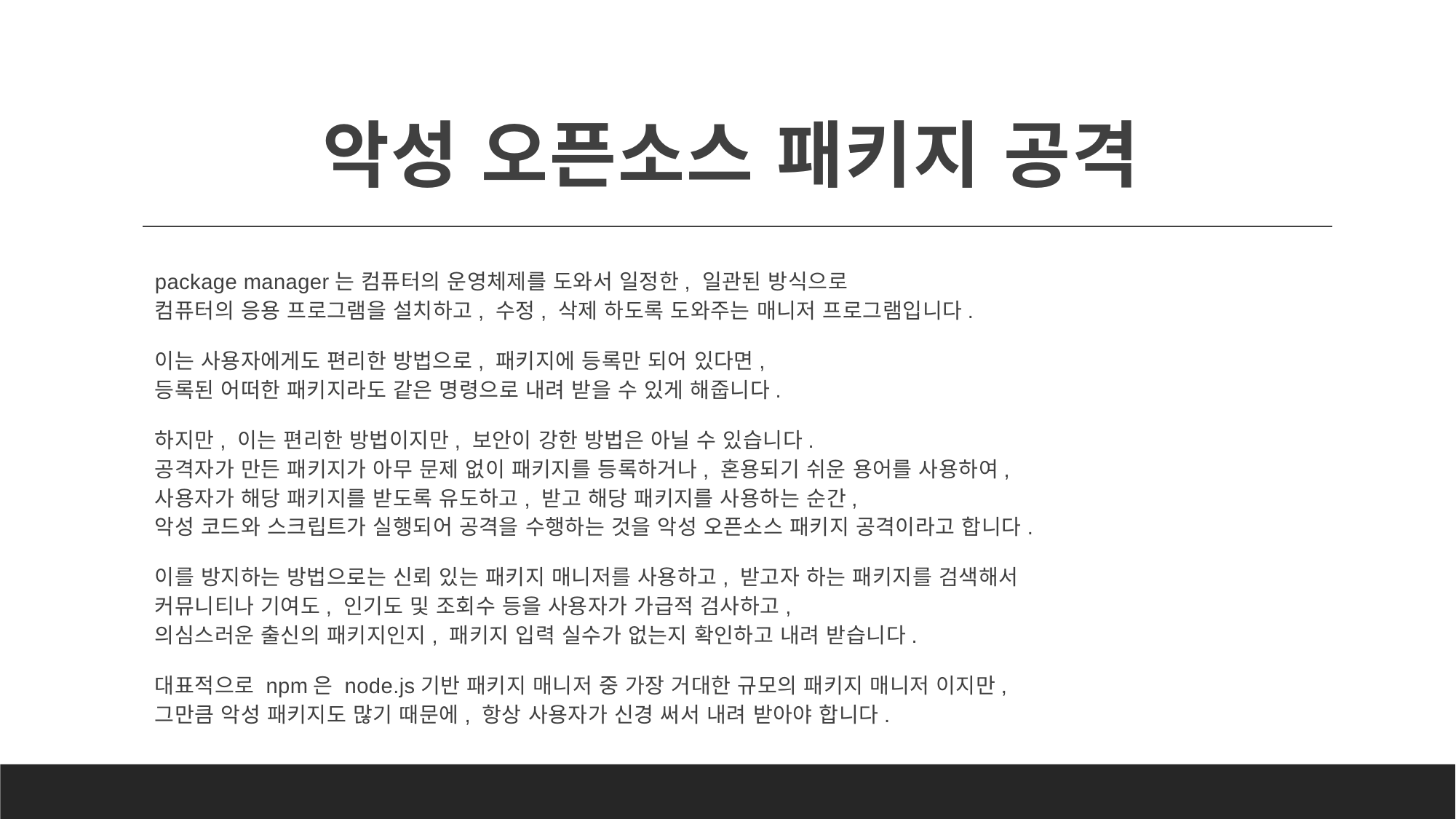

# 악성 오픈소스 패키지 공격
package manager는 컴퓨터의 운영체제를 도와서 일정한, 일관된 방식으로
컴퓨터의 응용 프로그램을 설치하고, 수정, 삭제 하도록 도와주는 매니저 프로그램입니다.
이는 사용자에게도 편리한 방법으로, 패키지에 등록만 되어 있다면,
등록된 어떠한 패키지라도 같은 명령으로 내려 받을 수 있게 해줍니다.
하지만, 이는 편리한 방법이지만, 보안이 강한 방법은 아닐 수 있습니다.
공격자가 만든 패키지가 아무 문제 없이 패키지를 등록하거나, 혼용되기 쉬운 용어를 사용하여,
사용자가 해당 패키지를 받도록 유도하고, 받고 해당 패키지를 사용하는 순간,
악성 코드와 스크립트가 실행되어 공격을 수행하는 것을 악성 오픈소스 패키지 공격이라고 합니다.
이를 방지하는 방법으로는 신뢰 있는 패키지 매니저를 사용하고, 받고자 하는 패키지를 검색해서
커뮤니티나 기여도, 인기도 및 조회수 등을 사용자가 가급적 검사하고,
의심스러운 출신의 패키지인지, 패키지 입력 실수가 없는지 확인하고 내려 받습니다.
대표적으로 npm은 node.js기반 패키지 매니저 중 가장 거대한 규모의 패키지 매니저 이지만,
그만큼 악성 패키지도 많기 때문에, 항상 사용자가 신경 써서 내려 받아야 합니다.